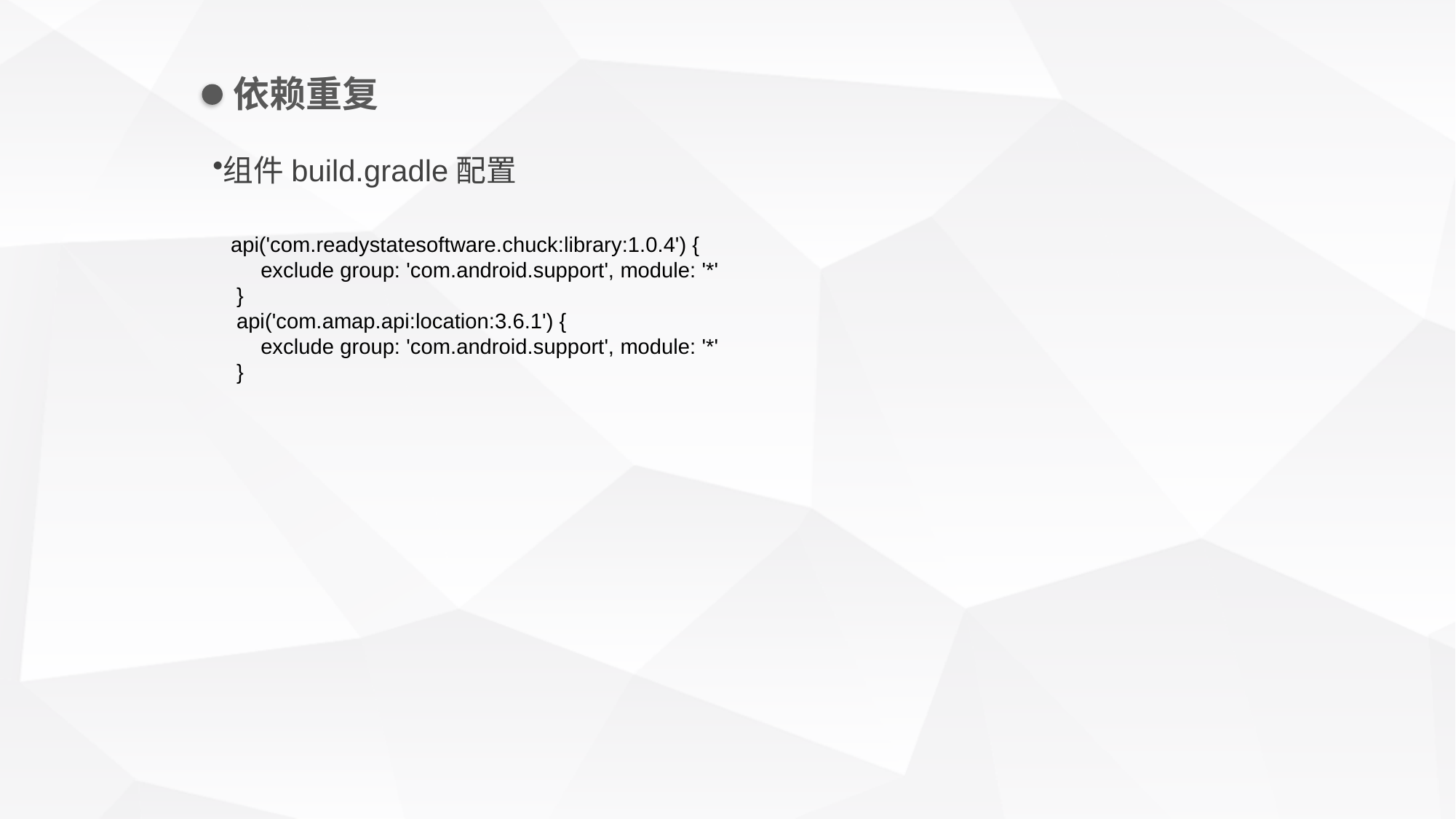

依赖重复

组件build.gradle配置
   api('com.readystatesoftware.chuck:library:1.0.4') {
        exclude group: 'com.android.support', module: '*'
    }
    api('com.amap.api:location:3.6.1') {
        exclude group: 'com.android.support', module: '*'
    }